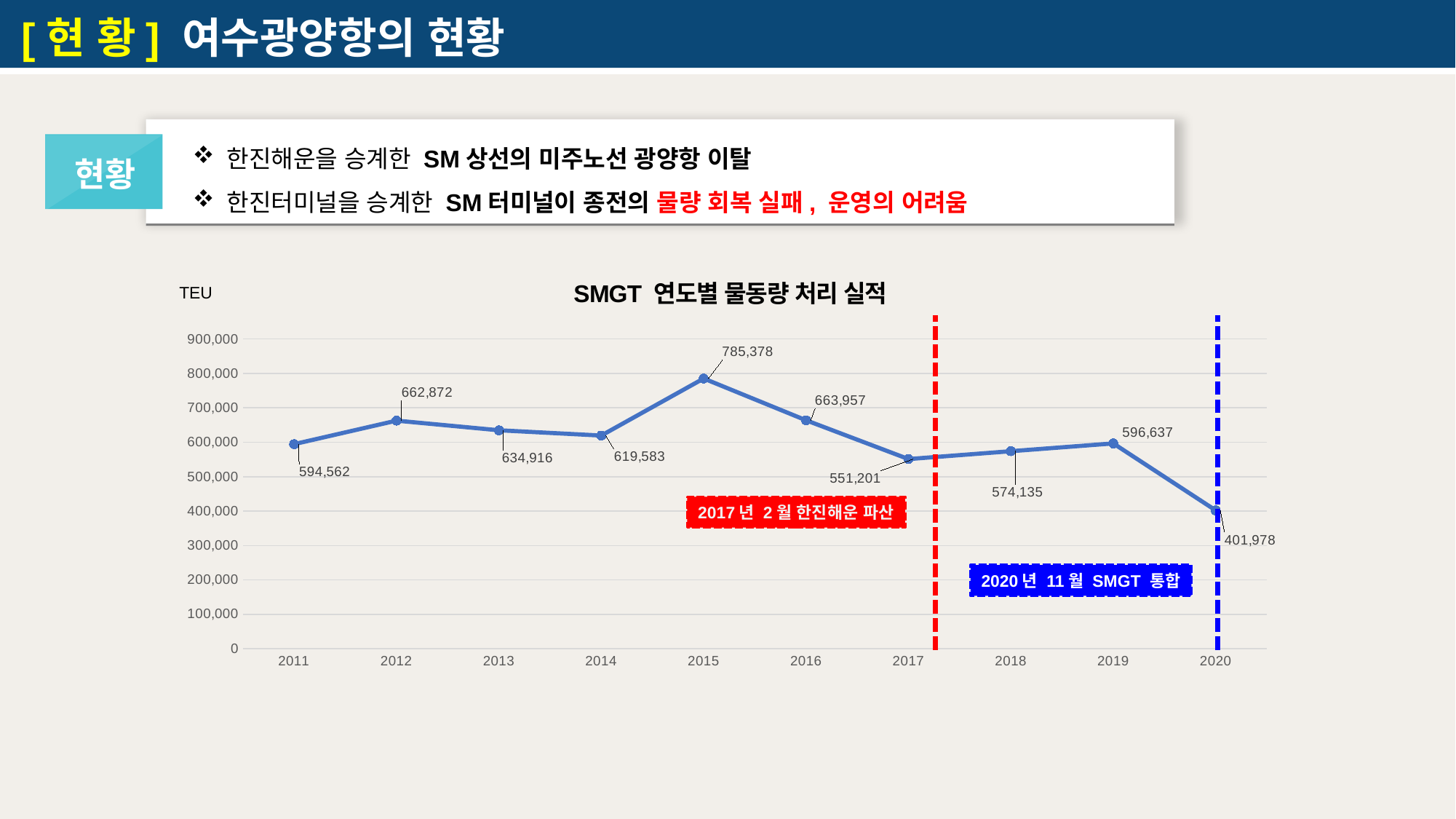

[현 황] 여수광양항의 현황

한진해운을 승계한 SM상선의 미주노선 광양항 이탈
한진터미널을 승계한 SM터미널이 종전의 물량 회복 실패, 운영의 어려움

현황

### Chart: SMGT 연도별 물동량 처리 실적

| Category |  |
|---|---|
| 2011 | 594562.0 |
| 2012 | 662872.0 |
| 2013 | 634916.0 |
| 2014 | 619583.0 |
| 2015 | 785378.0 |
| 2016 | 663957.0 |
| 2017 | 551201.0 |
| 2018 | 574135.0 |
| 2019 | 596637.0 |
| 2020 | 401978.0 |
TEU
2017년 2월 한진해운 파산
2020년 11월 SMGT 통합